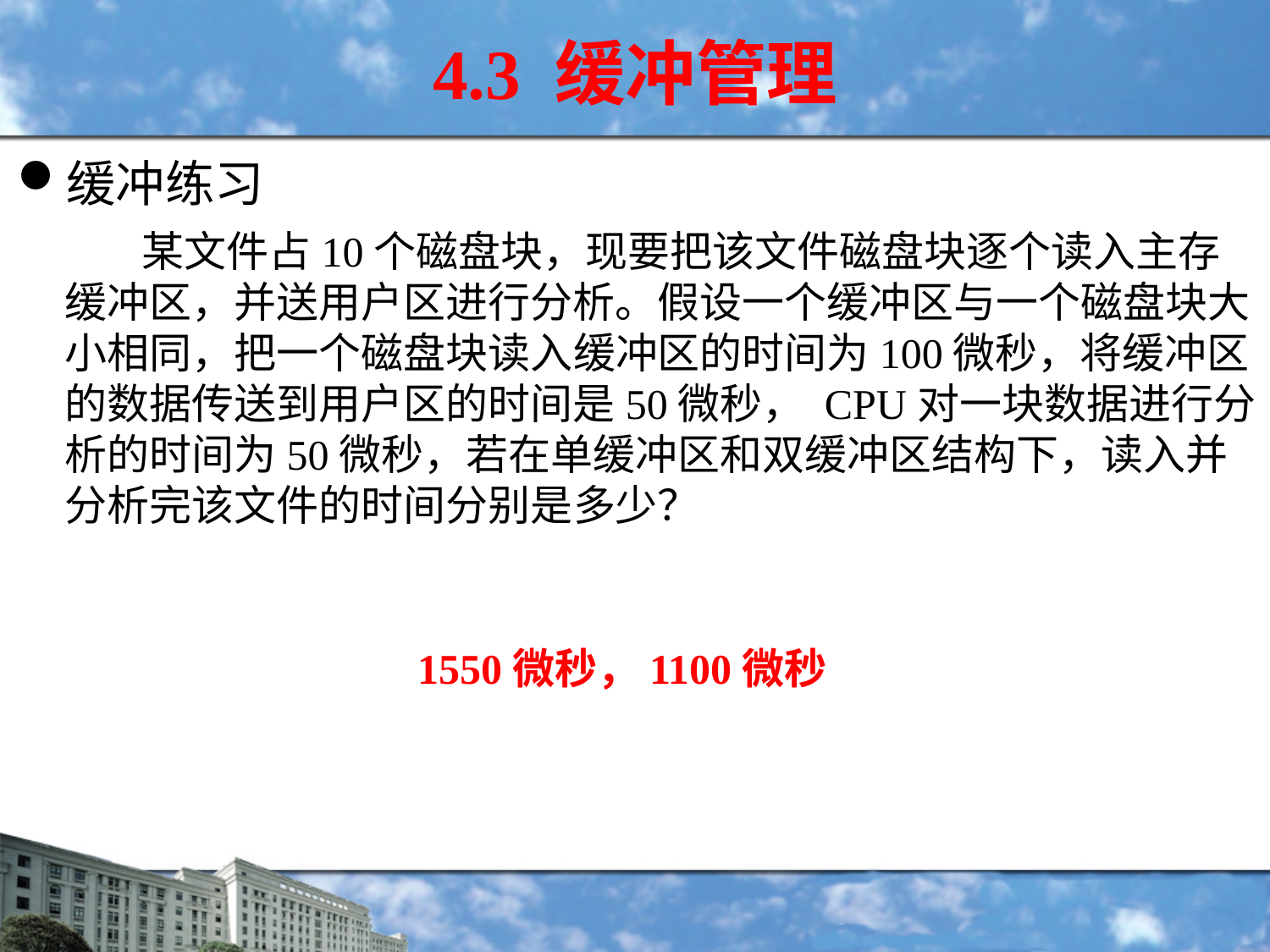

4.3 缓冲管理
缓冲练习
            某文件占10个磁盘块，现要把该文件磁盘块逐个读入主存缓冲区，并送用户区进行分析。假设一个缓冲区与一个磁盘块大小相同，把一个磁盘块读入缓冲区的时间为100微秒，将缓冲区的数据传送到用户区的时间是50微秒， CPU对一块数据进行分析的时间为50微秒，若在单缓冲区和双缓冲区结构下，读入并分析完该文件的时间分别是多少？
1550微秒，1100微秒